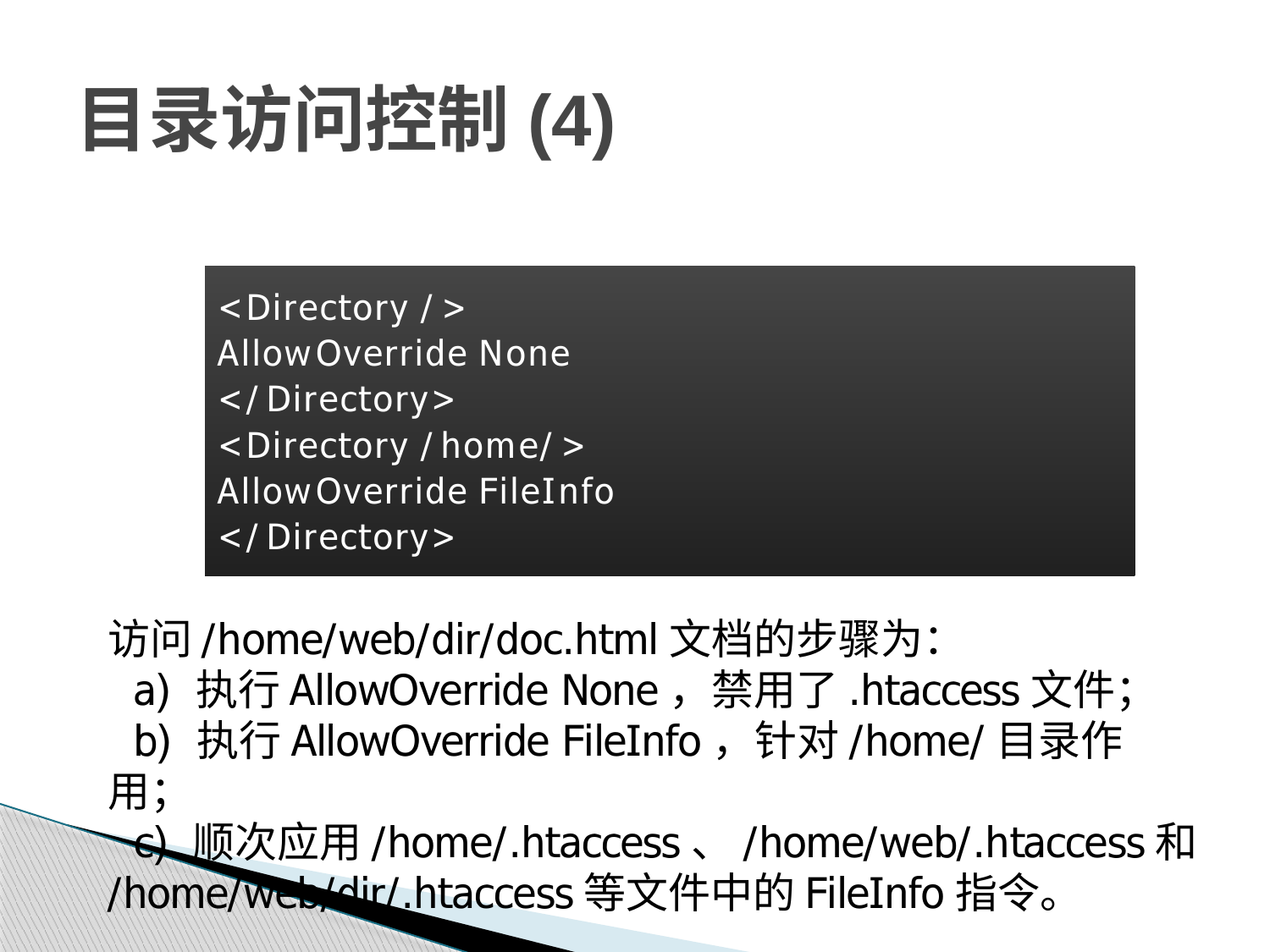

# 目录访问控制(4)
<Directory />
AllowOverride None
</Directory>
<Directory /home/>
AllowOverride FileInfo
</Directory>
访问/home/web/dir/doc.html文档的步骤为：
  a) 执行AllowOverride None，禁用了.htaccess文件；
  b) 执行AllowOverride FileInfo，针对/home/目录作用；
  c) 顺次应用/home/.htaccess、/home/web/.htaccess和/home/web/dir/.htaccess等文件中的FileInfo指令。